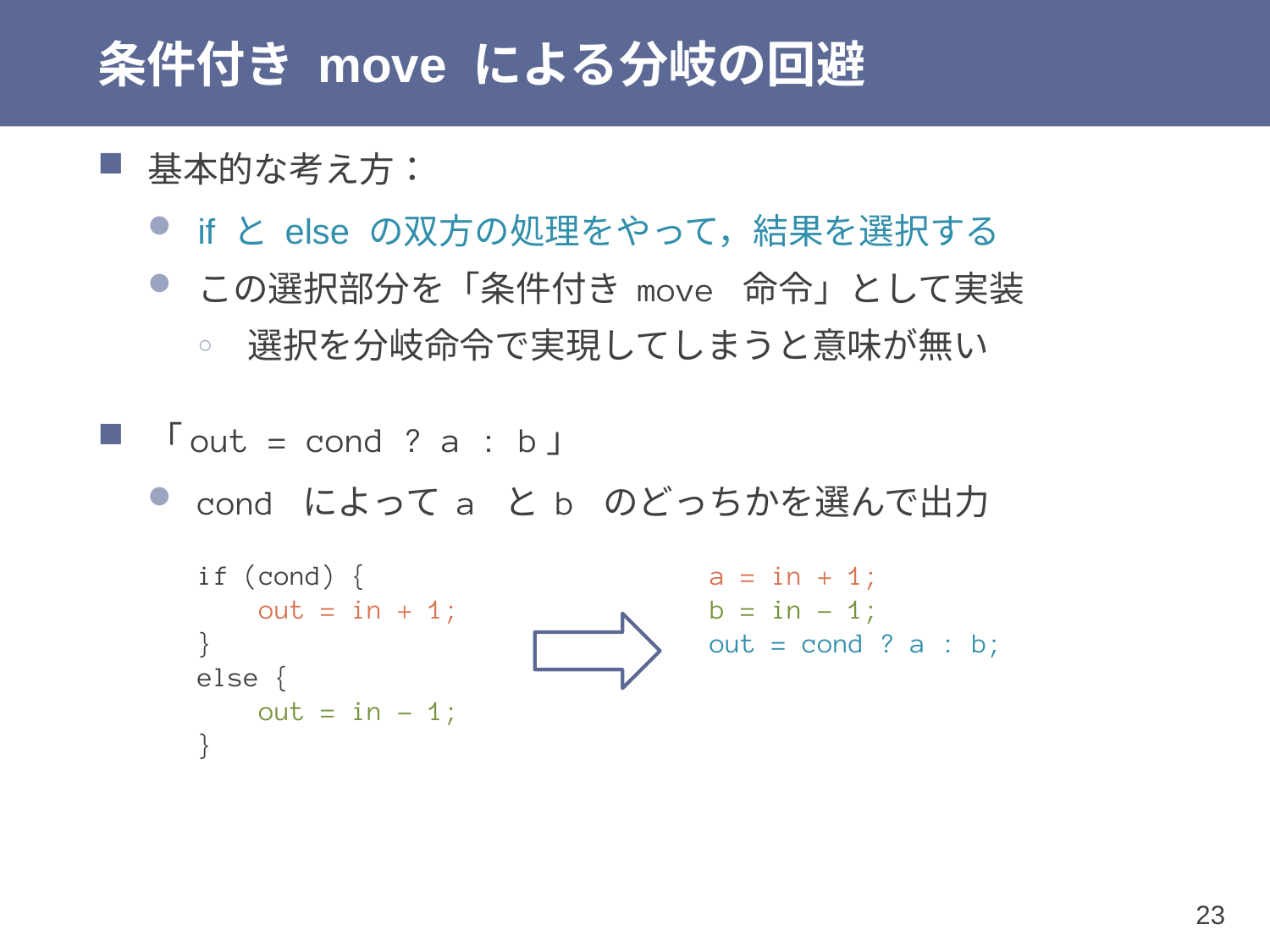

# 条件付き move による分岐の回避
基本的な考え方：
if と else の双方の処理をやって，結果を選択する
この選択部分を「条件付き move 命令」として実装
選択を分岐命令で実現してしまうと意味が無い
「out = cond ? a : b」
cond によって a と b のどっちかを選んで出力
if (cond) {
    out = in + 1;
}
else {
    out = in - 1;
}
a = in + 1;
b = in - 1;
out = cond ? a : b;